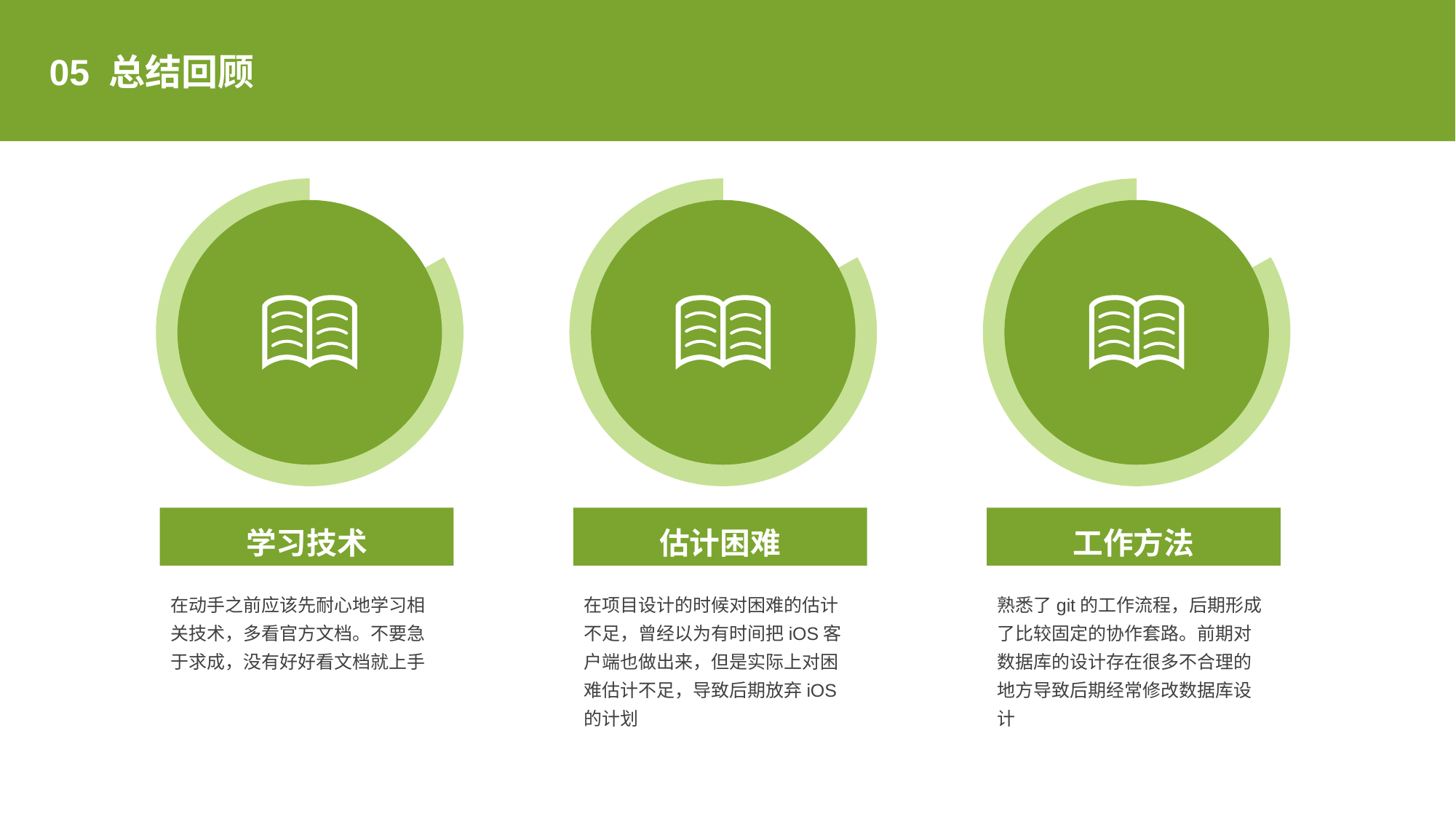

05 总结回顾

学习技术
在动手之前应该先耐心地学习相关技术，多看官方文档。不要急于求成，没有好好看文档就上手
估计困难
在项目设计的时候对困难的估计不足，曾经以为有时间把iOS客户端也做出来，但是实际上对困难估计不足，导致后期放弃iOS的计划
工作方法
熟悉了git的工作流程，后期形成了比较固定的协作套路。前期对数据库的设计存在很多不合理的地方导致后期经常修改数据库设计